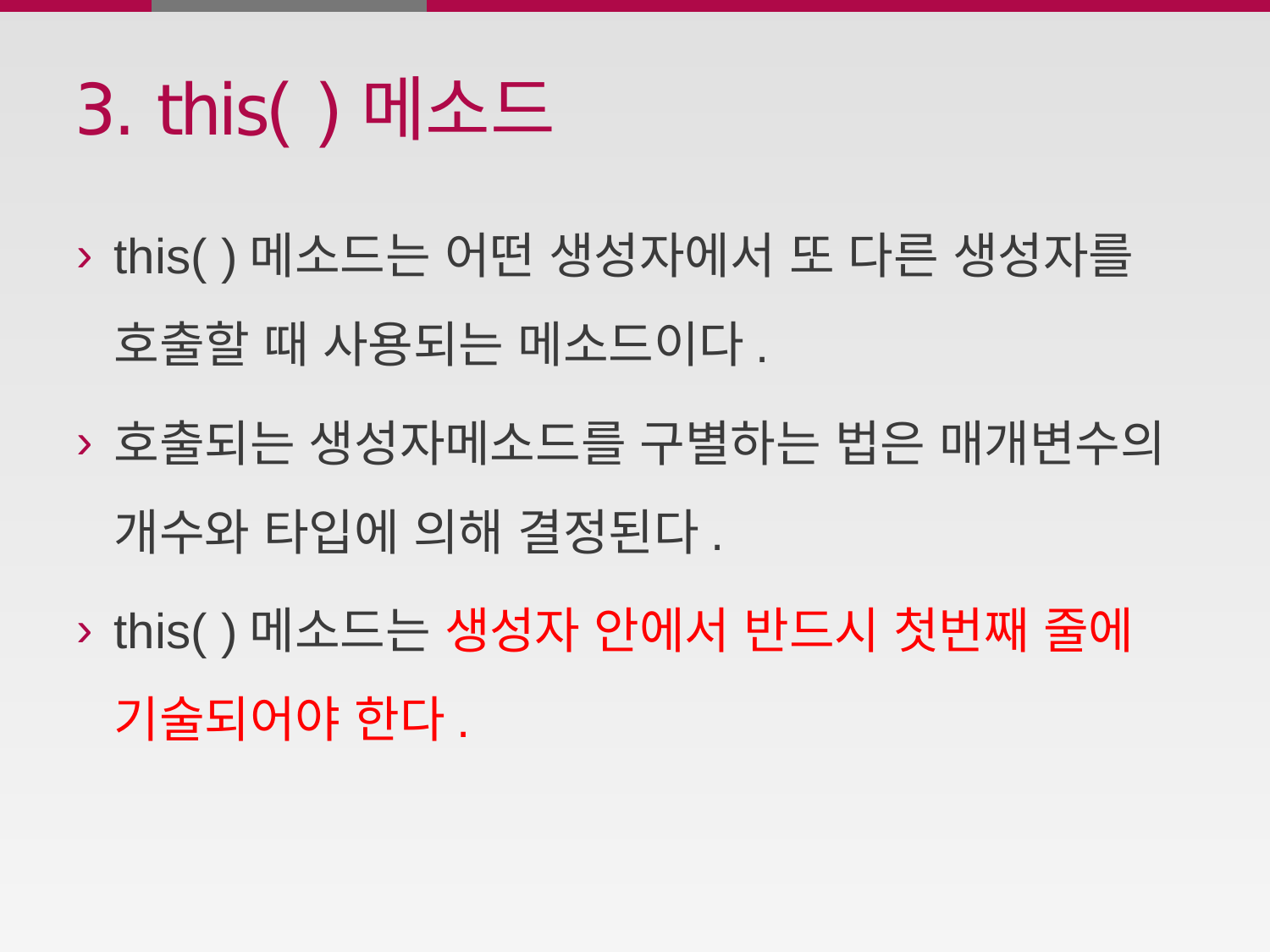

# 3. this( )메소드
this( )메소드는 어떤 생성자에서 또 다른 생성자를 호출할 때 사용되는 메소드이다.
호출되는 생성자메소드를 구별하는 법은 매개변수의 개수와 타입에 의해 결정된다.
this( )메소드는 생성자 안에서 반드시 첫번째 줄에 기술되어야 한다.